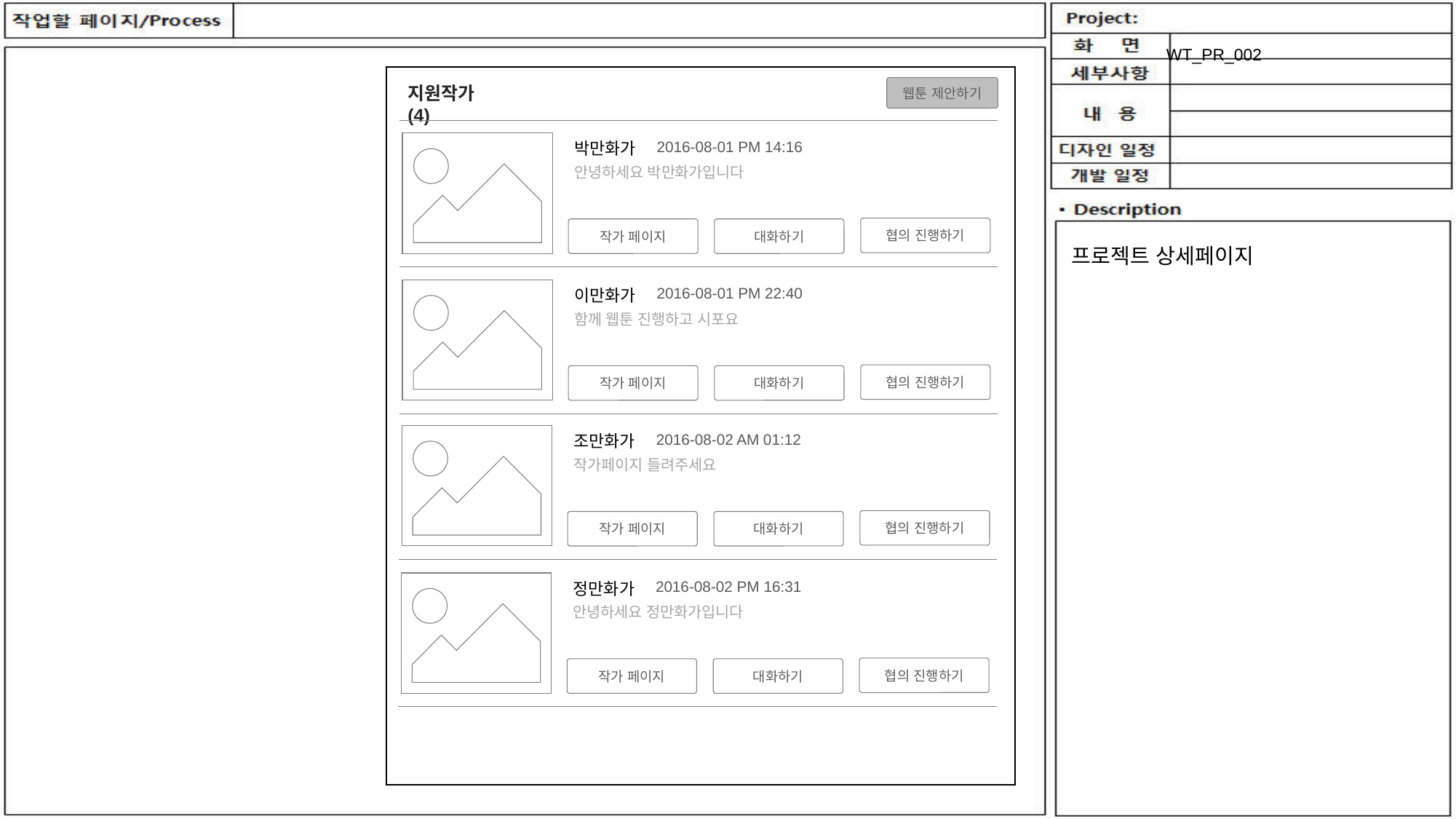

WT_PR_002

지원작가 (4)
웹툰 제안하기
2016-08-01 PM 14:16
박만화가

안녕하세요 박만화가입니다
협의 진행하기
작가 페이지
대화하기
프로젝트 상세페이지
2016-08-01 PM 22:40
이만화가

함께 웹툰 진행하고 시포요
협의 진행하기
작가 페이지
대화하기
2016-08-02 AM 01:12
조만화가

작가페이지 들려주세요
협의 진행하기
작가 페이지
대화하기
2016-08-02 PM 16:31
정만화가

안녕하세요 정만화가입니다
협의 진행하기
작가 페이지
대화하기